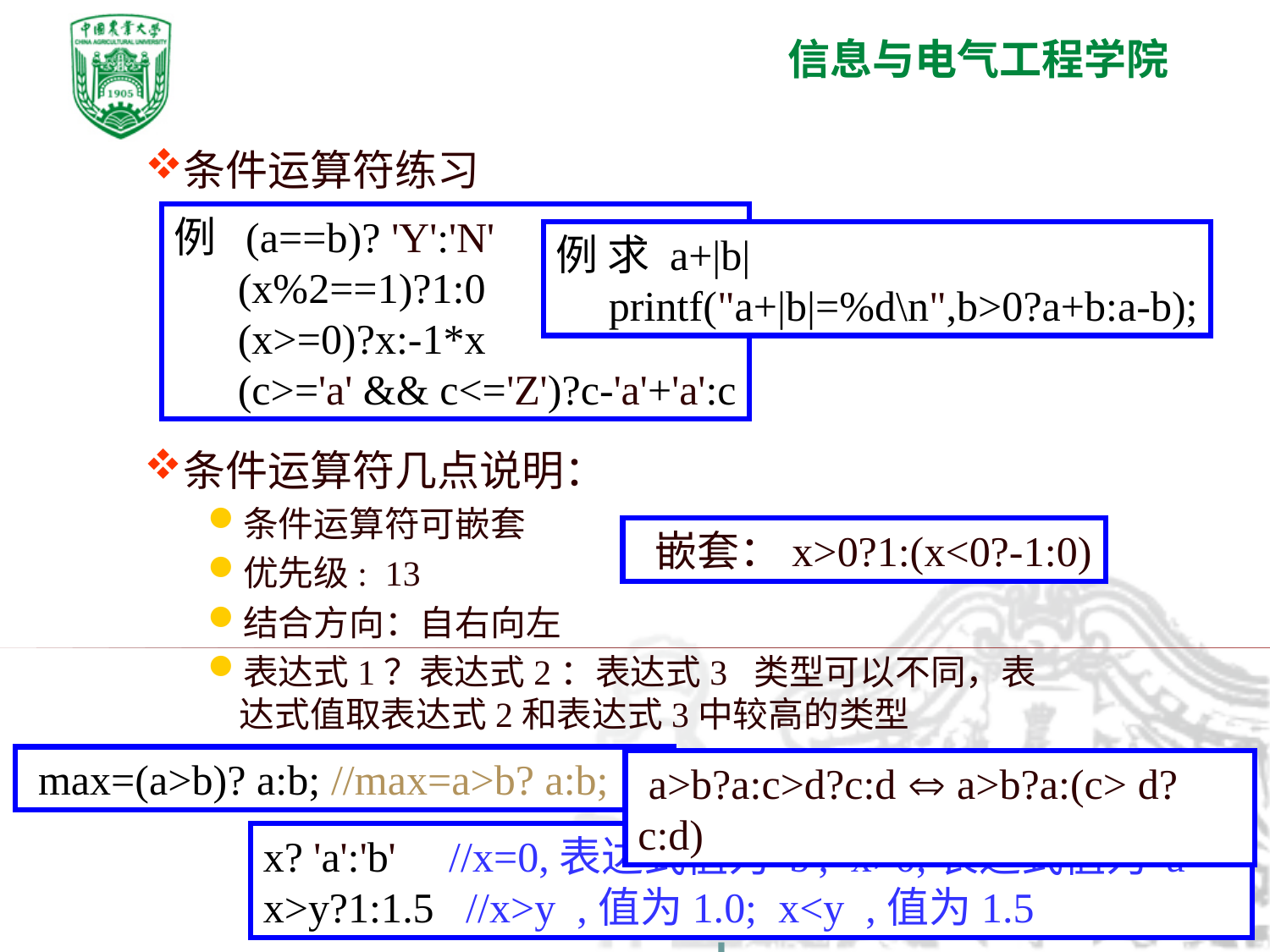

条件运算符练习
例  (a==b)? 'Y':'N'
      (x%2==1)?1:0
      (x>=0)?x:-1*x
      (c>='a' && c<='Z')?c-'a'+'a':c
例 求 a+|b|
     printf("a+|b|=%d\n",b>0?a+b:a-b);
条件运算符几点说明：
条件运算符可嵌套
优先级:  13
结合方向：自右向左
表达式1？表达式2：表达式3  类型可以不同，表达式值取表达式2和表达式3中较高的类型
 嵌套：x>0?1:(x<0?-1:0)
 max=(a>b)? a:b; //max=a>b? a:b;
 a>b?a:c>d?c:d ⇔ a>b?a:(c> d?c:d)
x? 'a':'b'     //x=0,表达式值为'b';  x≠0,表达式值为'a'
x>y?1:1.5   //x>y  ,值为1.0;  x<y  ,值为1.5